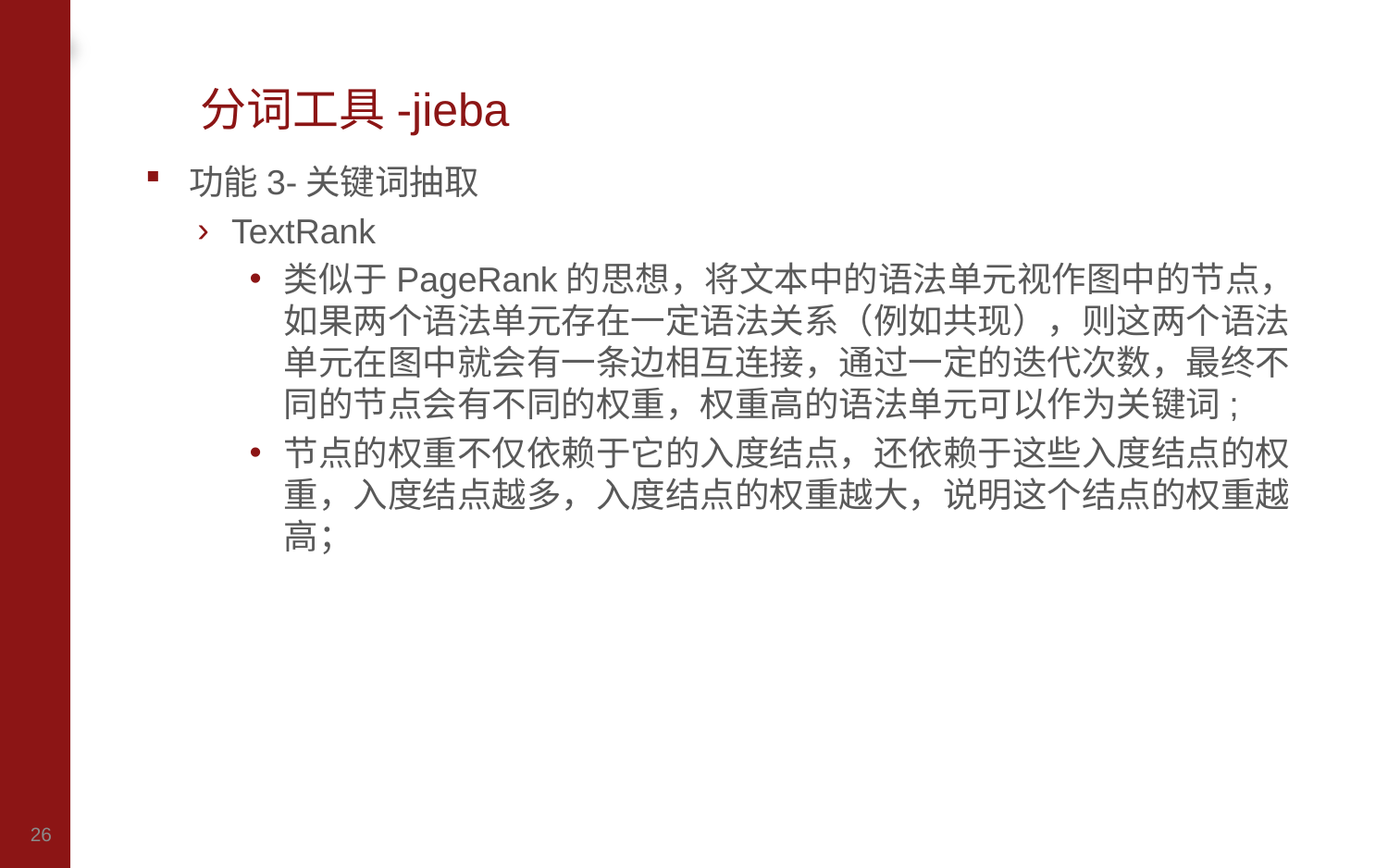

# 分词工具-jieba
功能3-关键词抽取
TextRank
类似于PageRank的思想，将文本中的语法单元视作图中的节点，如果两个语法单元存在一定语法关系（例如共现），则这两个语法单元在图中就会有一条边相互连接，通过一定的迭代次数，最终不同的节点会有不同的权重，权重高的语法单元可以作为关键词;
节点的权重不仅依赖于它的入度结点，还依赖于这些入度结点的权重，入度结点越多，入度结点的权重越大，说明这个结点的权重越高；

26